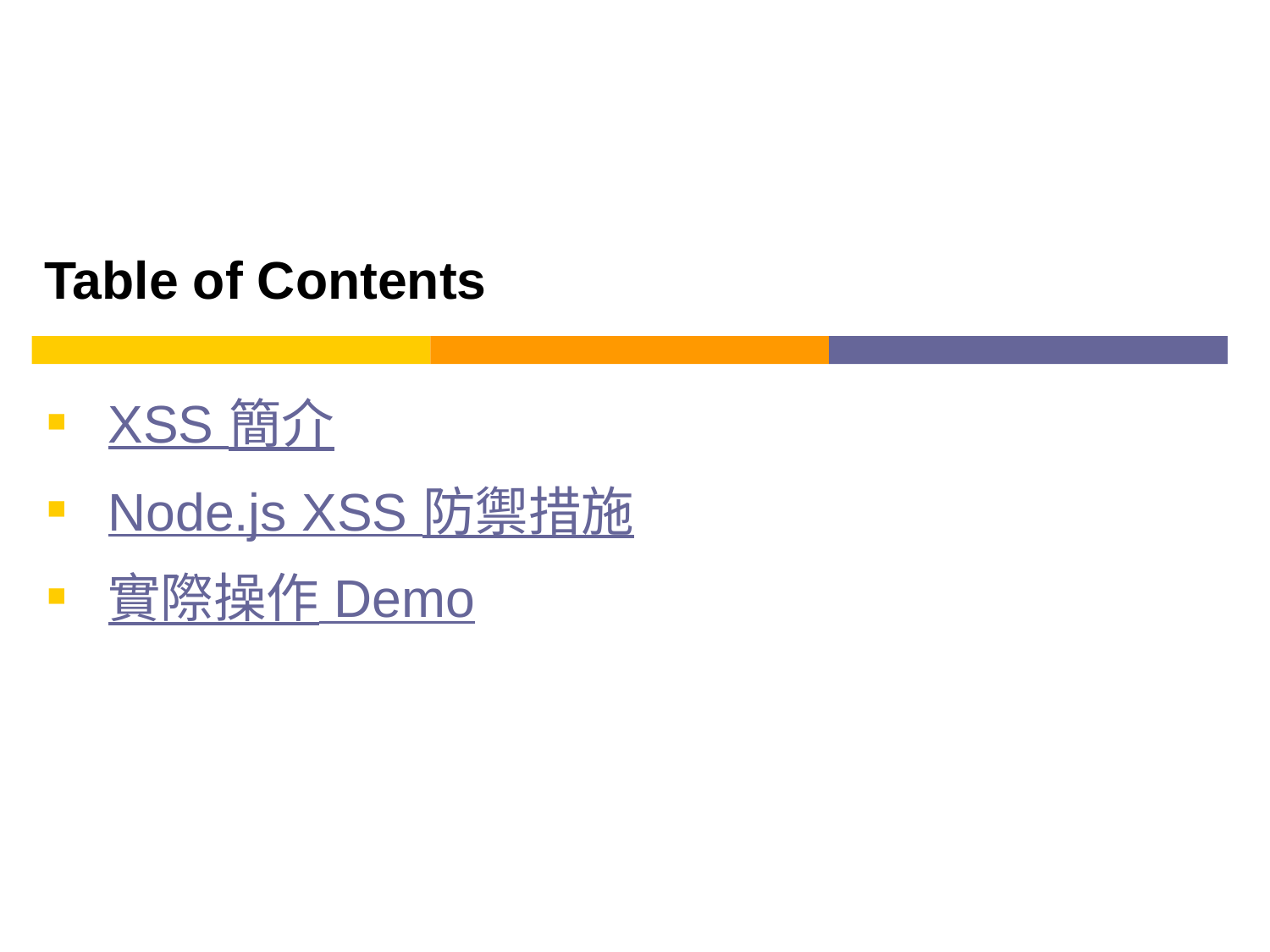

# Table of Contents
XSS 簡介
Node.js XSS 防禦措施
實際操作 Demo